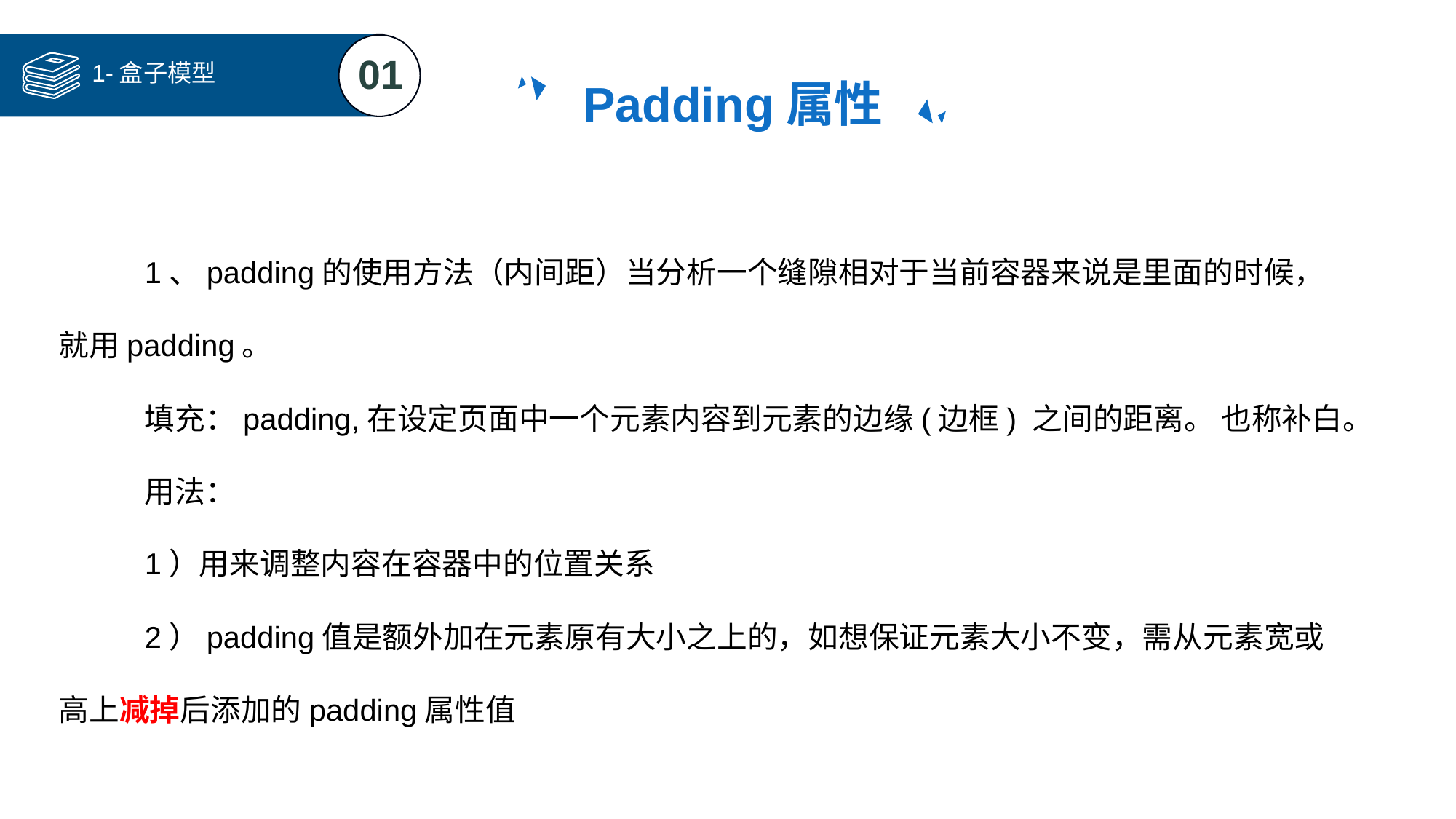

01
1-盒子模型

Padding属性

1、padding的使用方法（内间距）当分析一个缝隙相对于当前容器来说是里面的时候，就用padding。
填充：padding,在设定页面中一个元素内容到元素的边缘(边框) 之间的距离。 也称补白。
用法：
1）用来调整内容在容器中的位置关系
2）padding值是额外加在元素原有大小之上的，如想保证元素大小不变，需从元素宽或高上减掉后添加的padding属性值